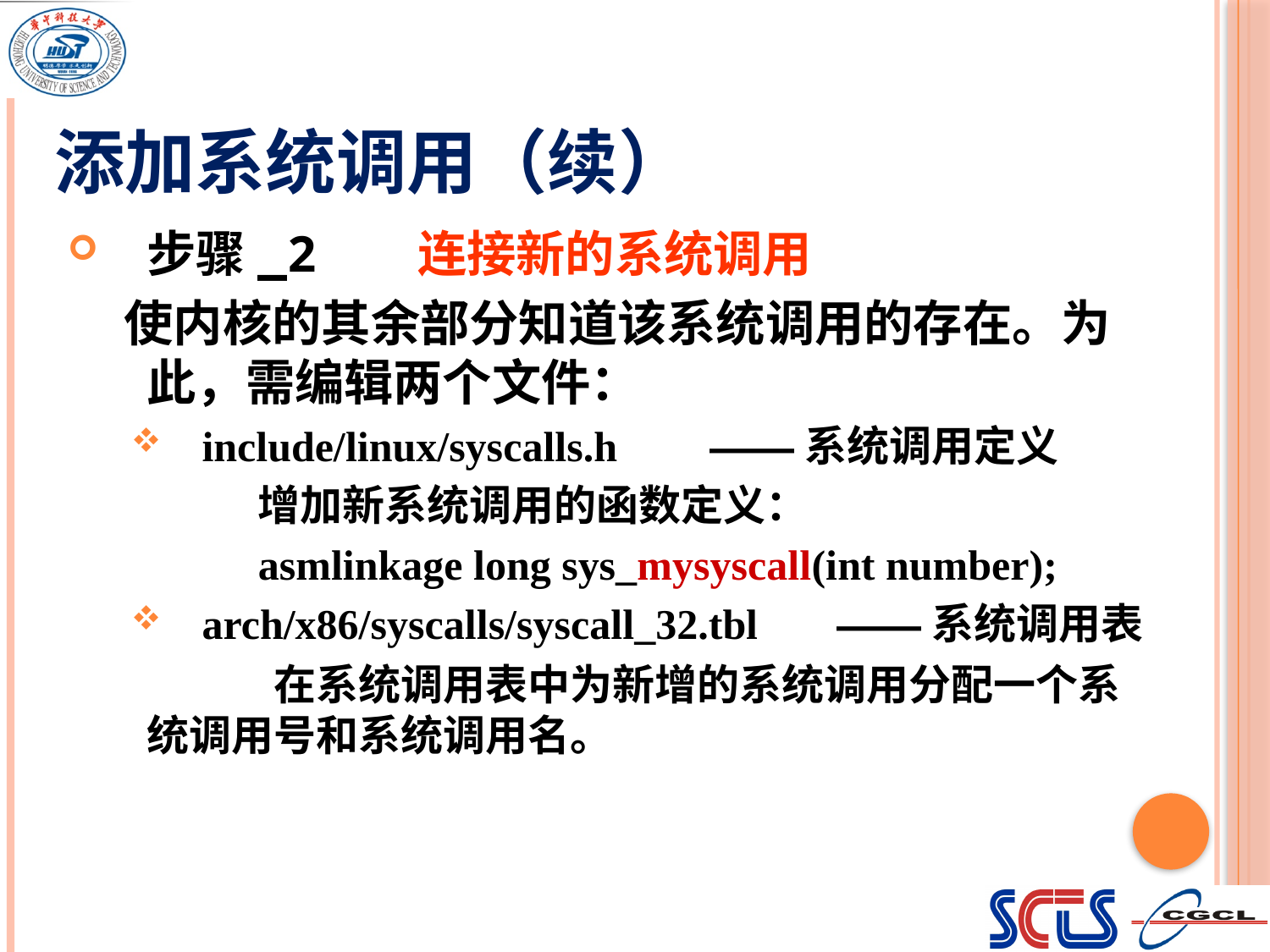

# 添加系统调用（续）
步骤_2   连接新的系统调用
    使内核的其余部分知道该系统调用的存在。为此，需编辑两个文件：
include/linux/syscalls.h 	——系统调用定义
	增加新系统调用的函数定义：
	asmlinkage long sys_mysyscall(int number);
arch/x86/syscalls/syscall_32.tbl	——系统调用表
		在系统调用表中为新增的系统调用分配一个系统调用号和系统调用名。

30